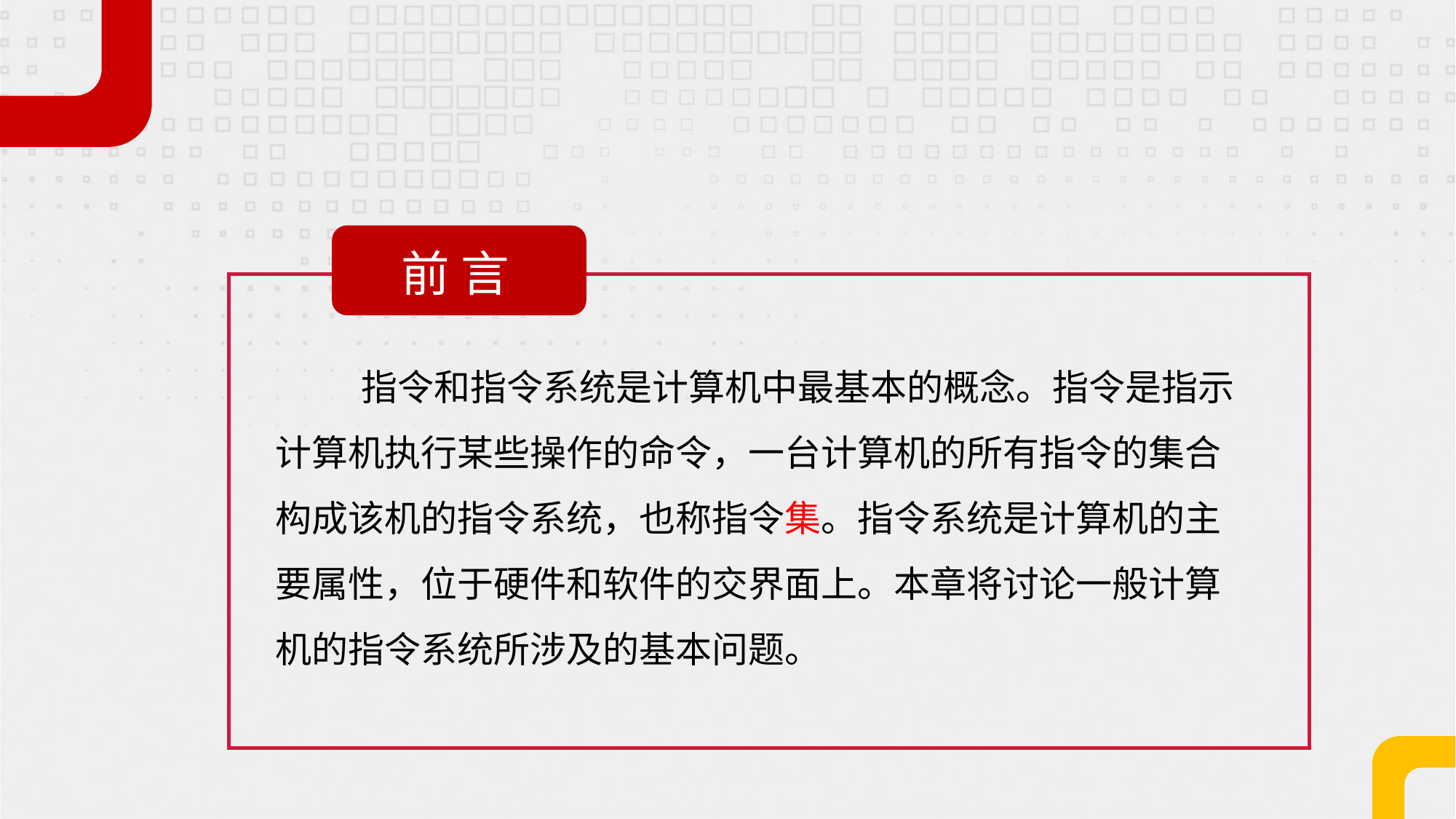

前 言
指令和指令系统是计算机中最基本的概念。指令是指示计算机执行某些操作的命令，一台计算机的所有指令的集合构成该机的指令系统，也称指令集。指令系统是计算机的主要属性，位于硬件和软件的交界面上。本章将讨论一般计算机的指令系统所涉及的基本问题。